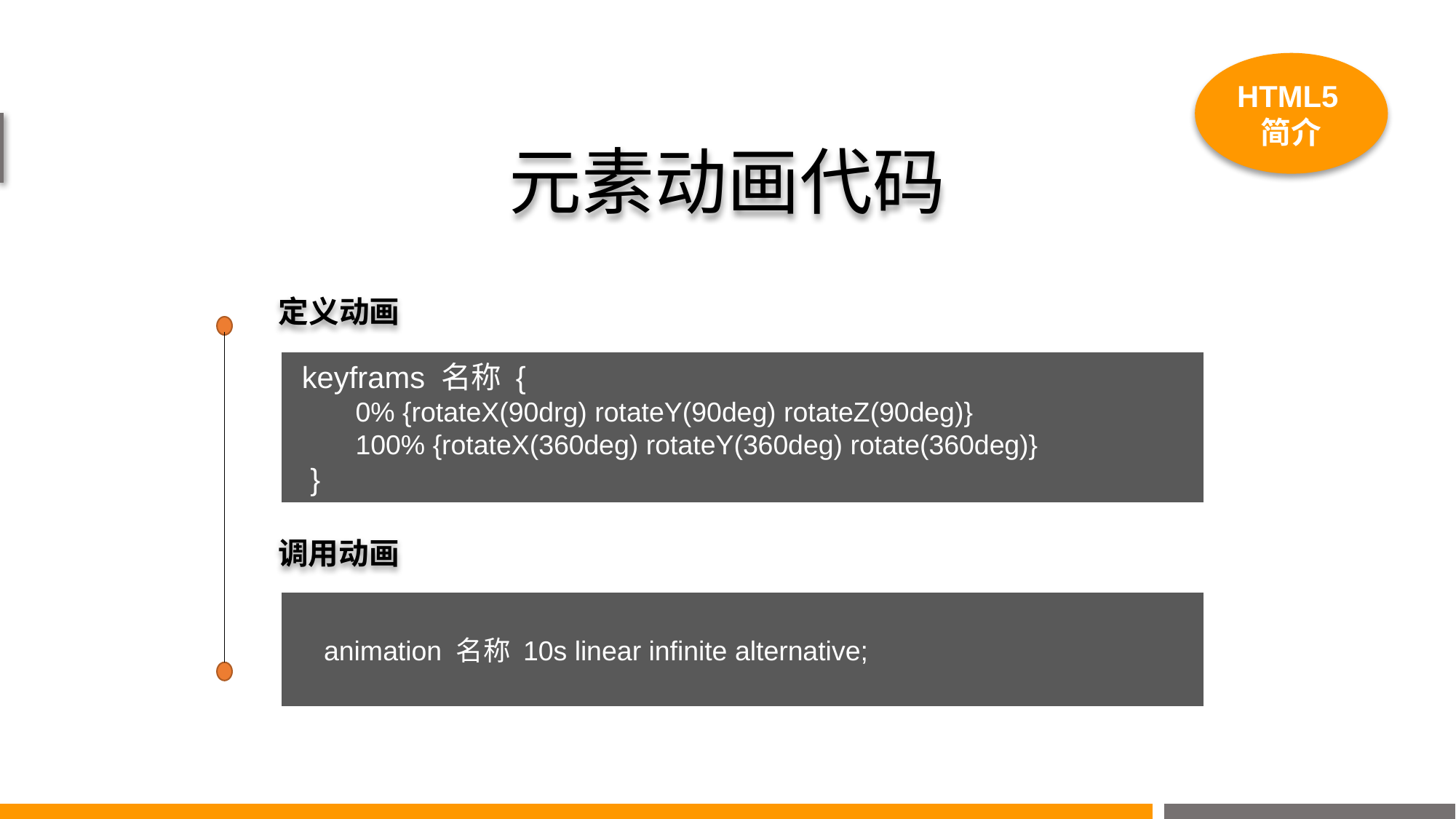

HTML5简介

# 元素动画代码
定义动画

 keyframs 名称 {
 0% {rotateX(90drg) rotateY(90deg) rotateZ(90deg)}
 100% {rotateX(360deg) rotateY(360deg) rotate(360deg)}
  }
调用动画
    animation 名称 10s linear infinite alternative;